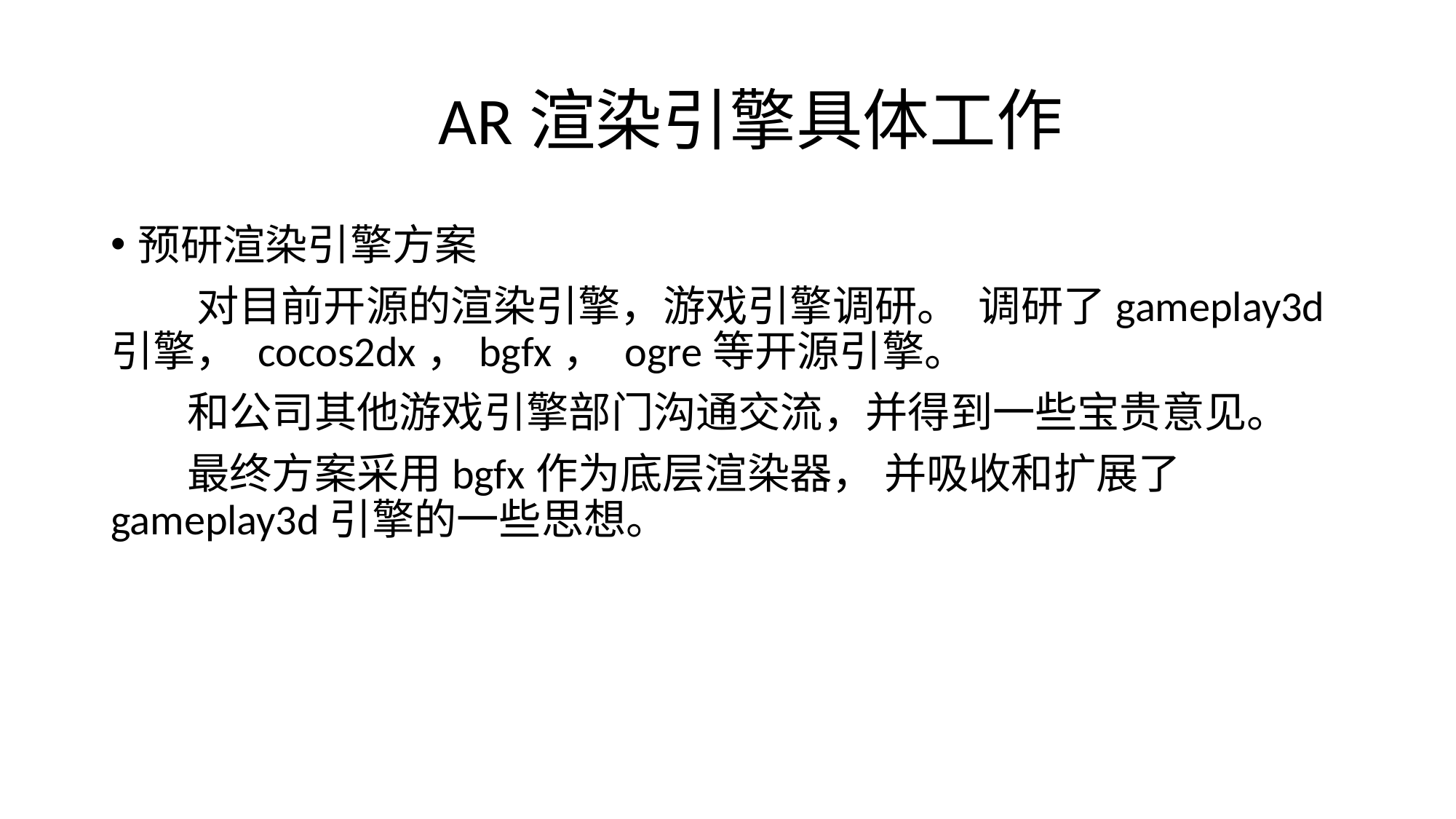

# AR渲染引擎具体工作
预研渲染引擎方案
        对目前开源的渲染引擎，游戏引擎调研。  调研了gameplay3d引擎， cocos2dx，bgfx， ogre等开源引擎。
       和公司其他游戏引擎部门沟通交流，并得到一些宝贵意见。
       最终方案采用bgfx作为底层渲染器， 并吸收和扩展了gameplay3d引擎的一些思想。